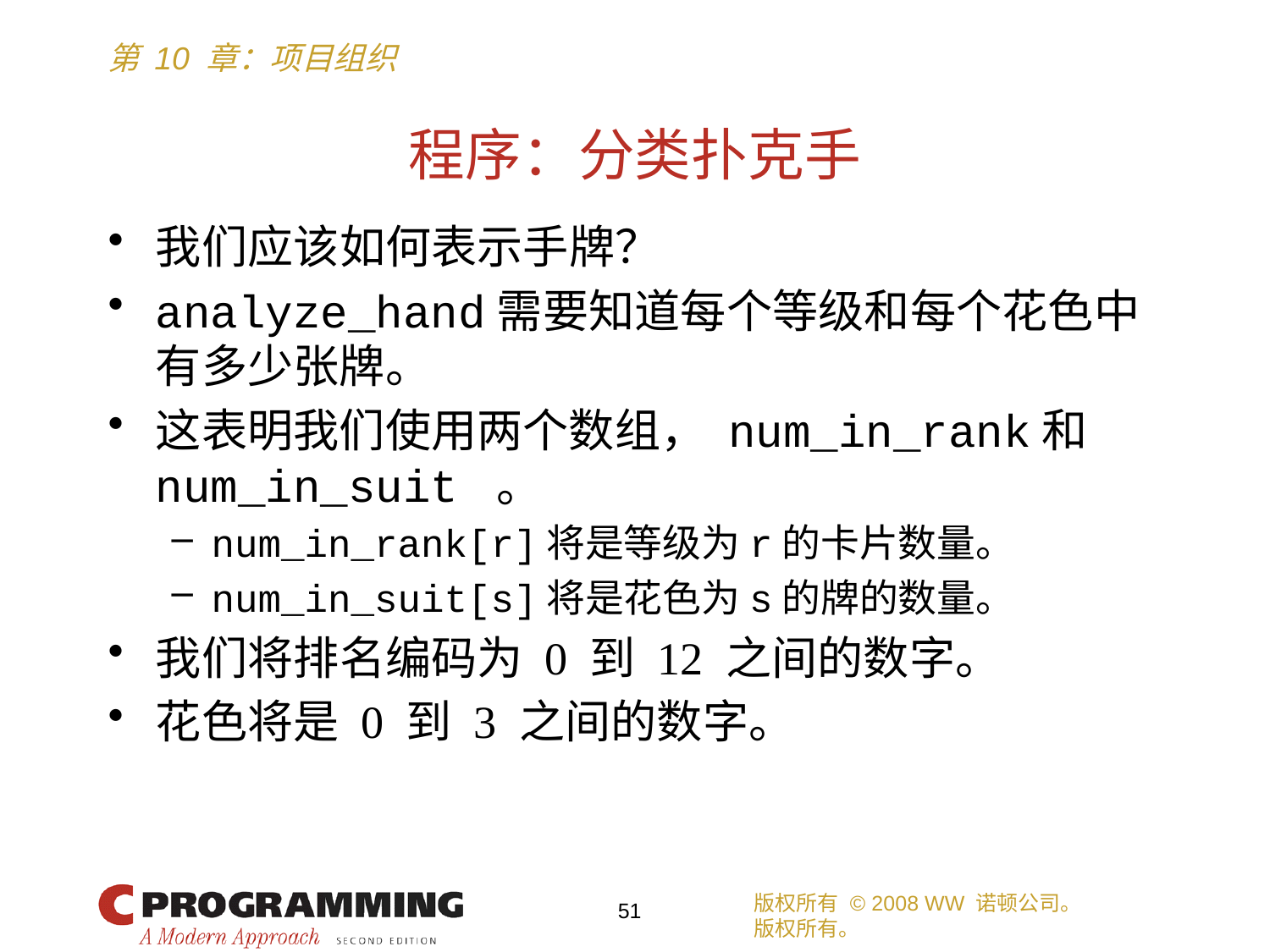

# 程序：分类扑克手
我们应该如何表示手牌？
analyze_hand需要知道每个等级和每个花色中有多少张牌。
这表明我们使用两个数组， num_in_rank和num_in_suit 。
num_in_rank[r]将是等级为r的卡片数量。
num_in_suit[s]将是花色为s的牌的数量。
我们将排名编码为 0 到 12 之间的数字。
花色将是 0 到 3 之间的数字。

版权所有 © 2008 WW 诺顿公司。
版权所有。
51